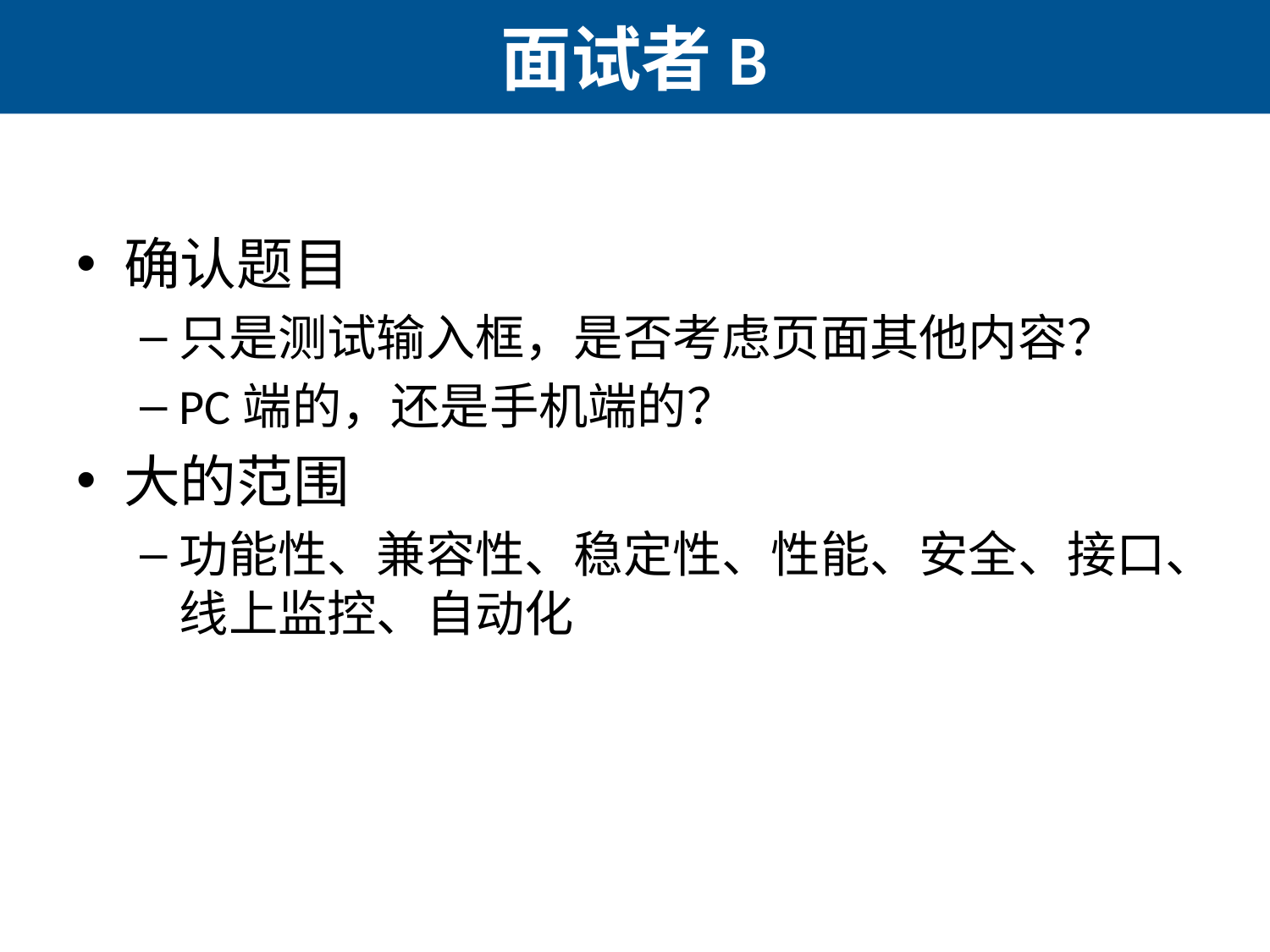

# 面试者B
确认题目
只是测试输入框，是否考虑页面其他内容？
PC端的，还是手机端的？
大的范围
功能性、兼容性、稳定性、性能、安全、接口、线上监控、自动化